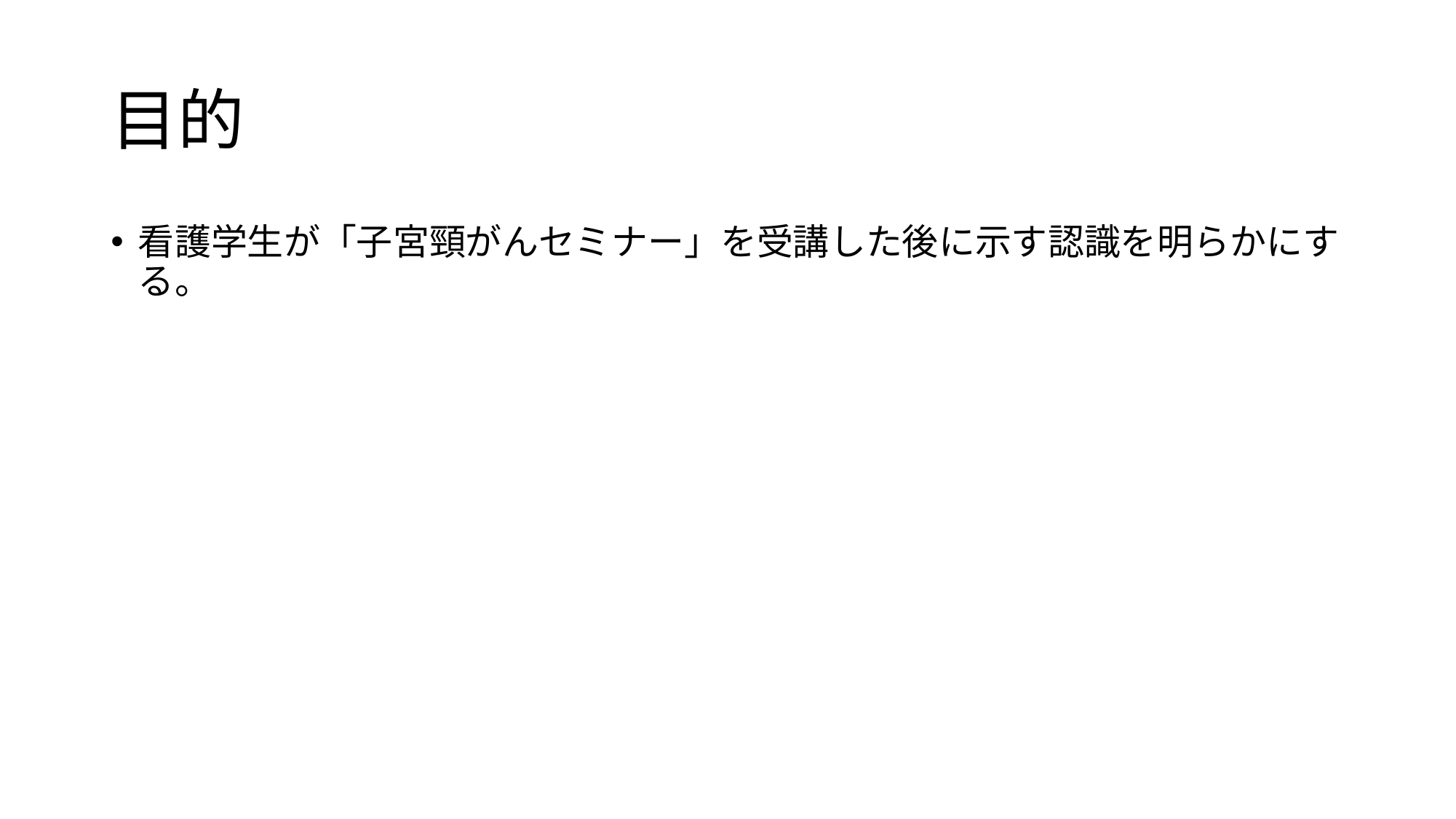

# 目的
看護学生が「子宮頸がんセミナー」を受講した後に示す認識を明らかにする。